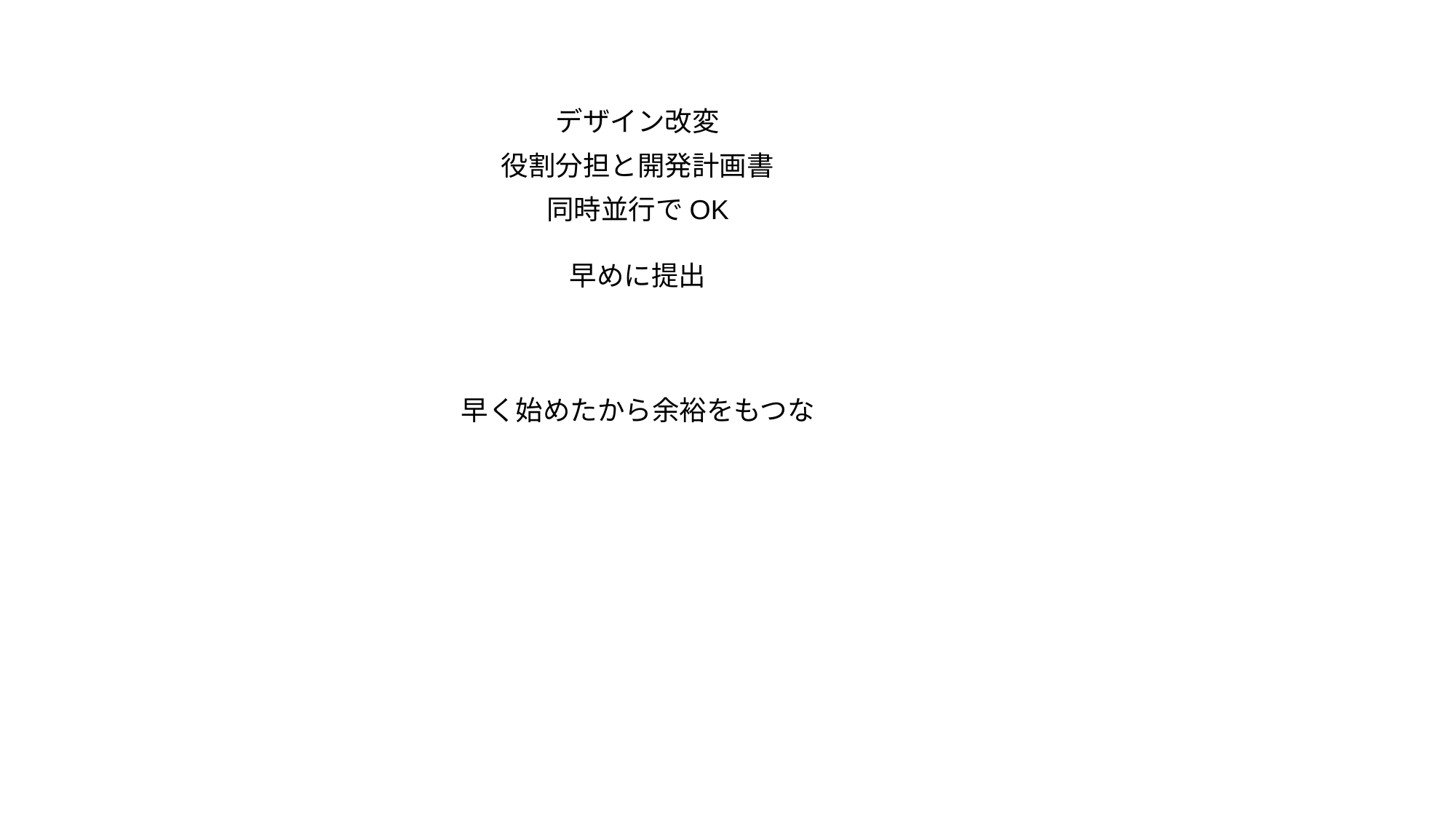

デザイン改変
役割分担と開発計画書
同時並行でOK
早めに提出
早く始めたから余裕をもつな